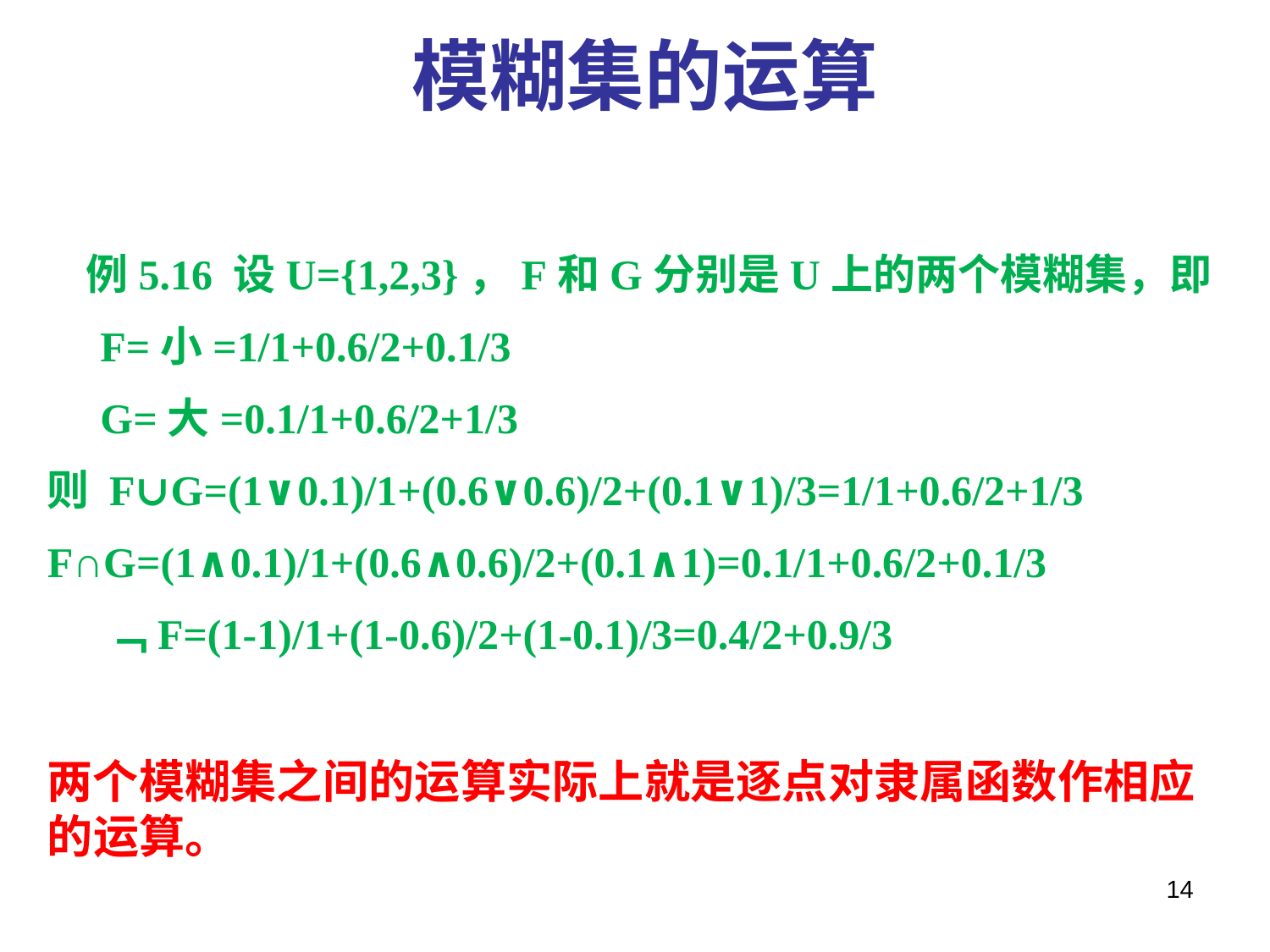

模糊集的运算
   例5.16 设U={1,2,3}，F和G分别是U上的两个模糊集，即
     F=小=1/1+0.6/2+0.1/3
     G=大=0.1/1+0.6/2+1/3
则 F∪G=(1∨0.1)/1+(0.6∨0.6)/2+(0.1∨1)/3=1/1+0.6/2+1/3
F∩G=(1∧0.1)/1+(0.6∧0.6)/2+(0.1∧1)=0.1/1+0.6/2+0.1/3
     ﹁F=(1-1)/1+(1-0.6)/2+(1-0.1)/3=0.4/2+0.9/3

两个模糊集之间的运算实际上就是逐点对隶属函数作相应的运算。
14